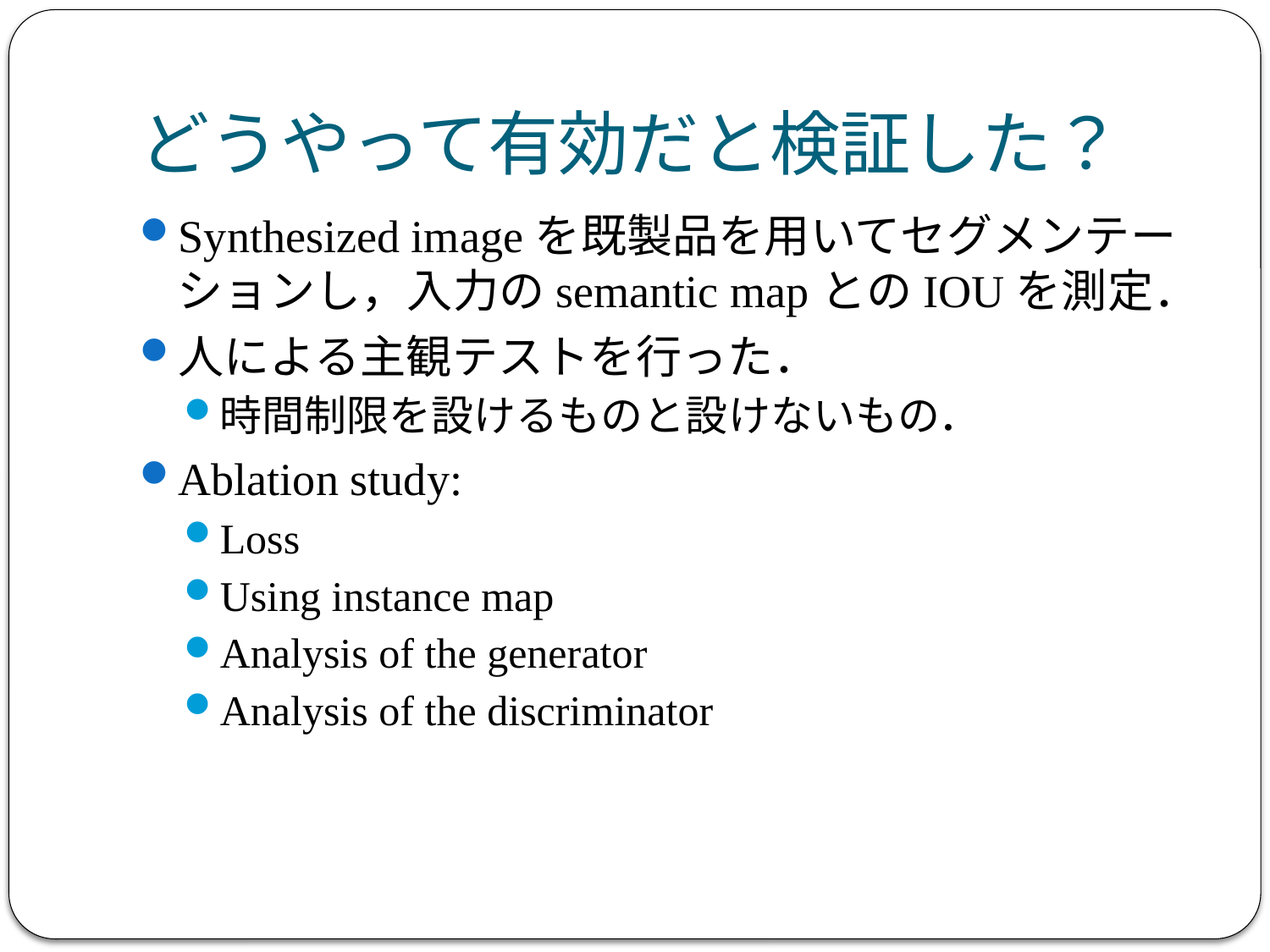

# どうやって有効だと検証した？
Synthesized imageを既製品を用いてセグメンテーションし，入力のsemantic mapとのIOUを測定．
人による主観テストを行った．
時間制限を設けるものと設けないもの．
Ablation study:
Loss
Using instance map
Analysis of the generator
Analysis of the discriminator